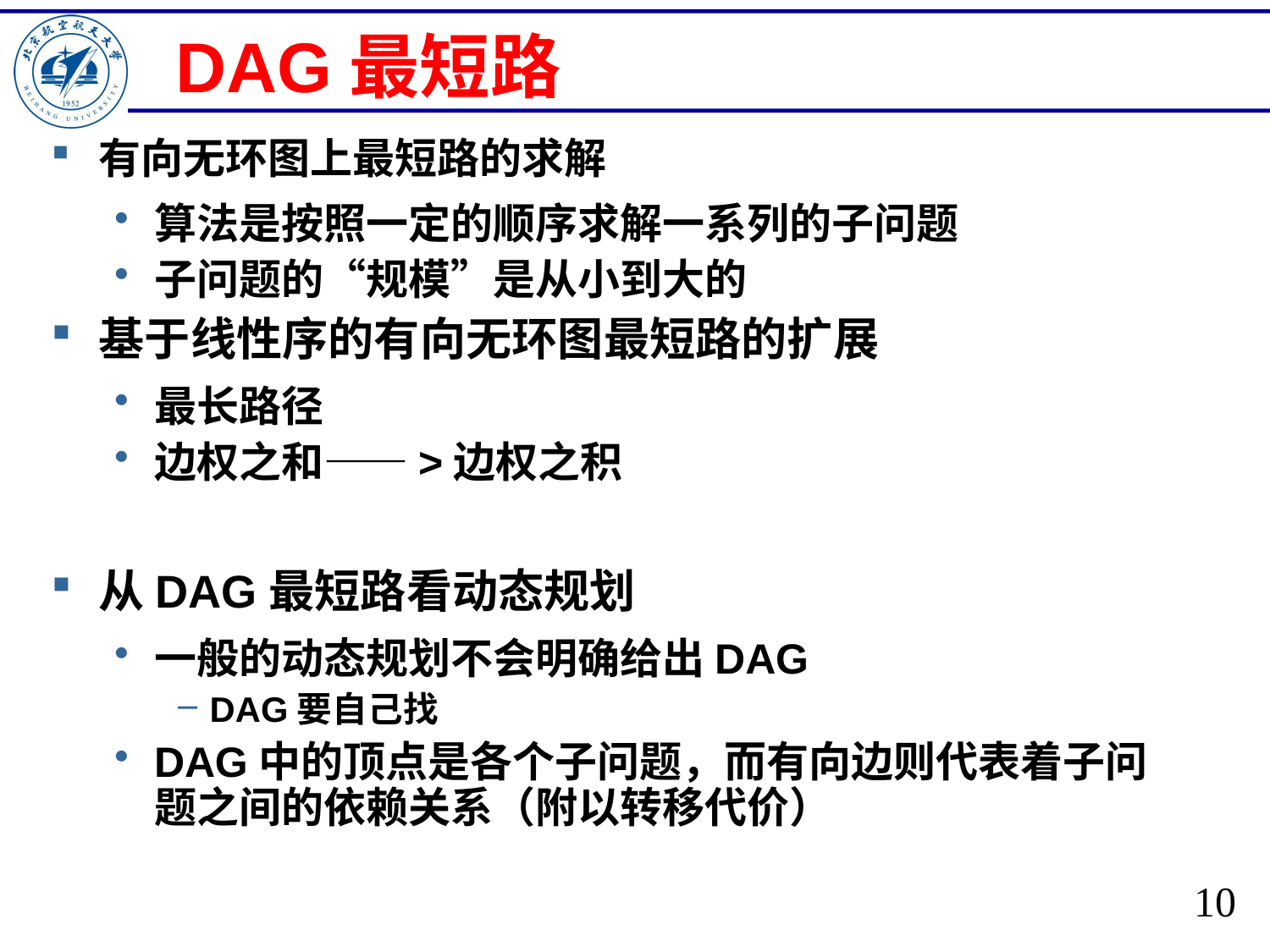

# DAG最短路
有向无环图上最短路的求解
算法是按照一定的顺序求解一系列的子问题
子问题的“规模”是从小到大的
基于线性序的有向无环图最短路的扩展
最长路径
边权之和——>边权之积

从DAG最短路看动态规划
一般的动态规划不会明确给出DAG
DAG要自己找
DAG中的顶点是各个子问题，而有向边则代表着子问题之间的依赖关系（附以转移代价）